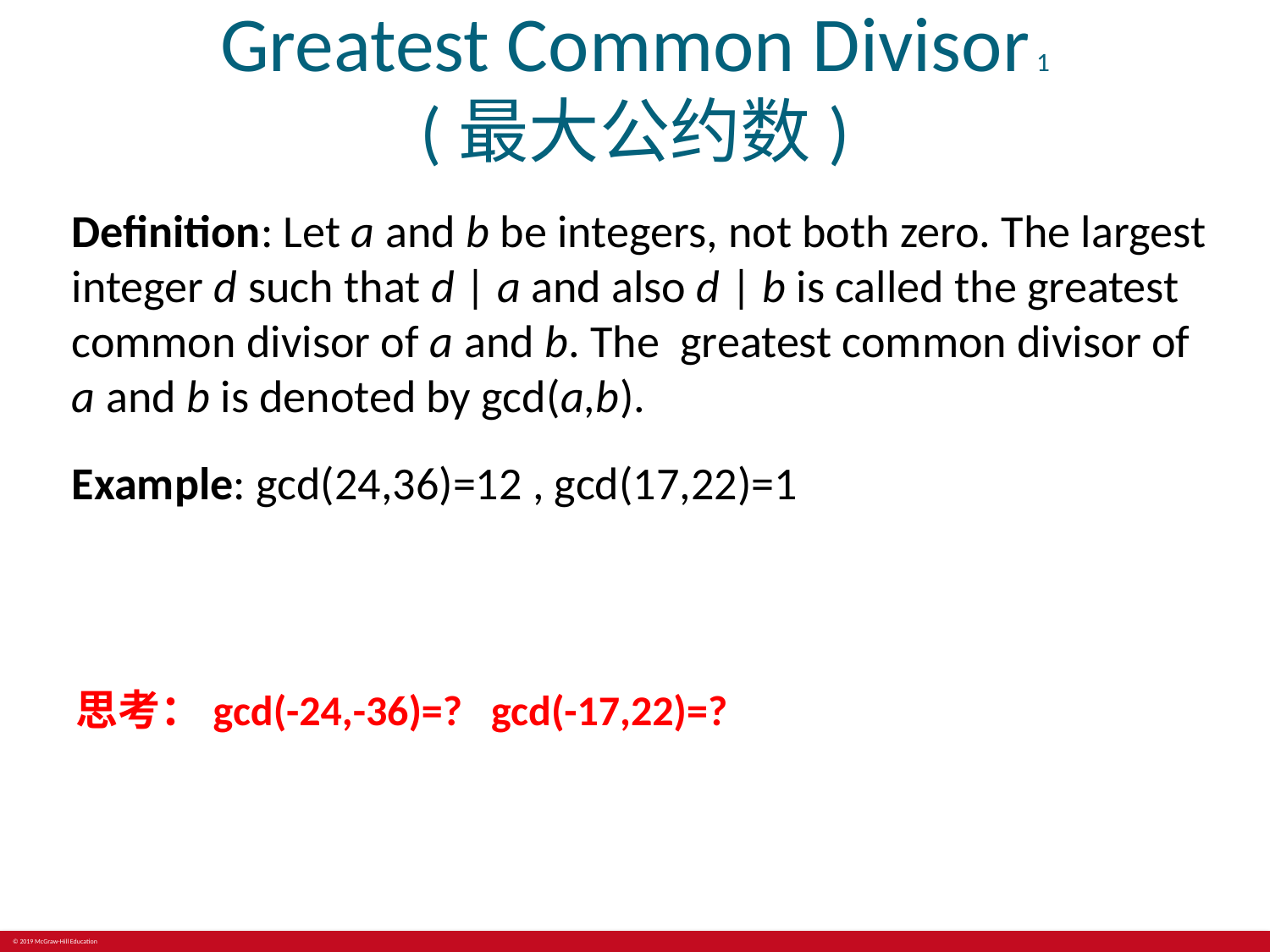

# Greatest Common Divisor 1 (最大公约数)
Definition: Let a and b be integers, not both zero. The largest integer d such that d | a and also d | b is called the greatest common divisor of a and b. The  greatest common divisor of a and b is denoted by gcd(a,b).
Example: gcd(24,36)=12 , gcd(17,22)=1
思考：gcd(-24,-36)=?   gcd(-17,22)=?